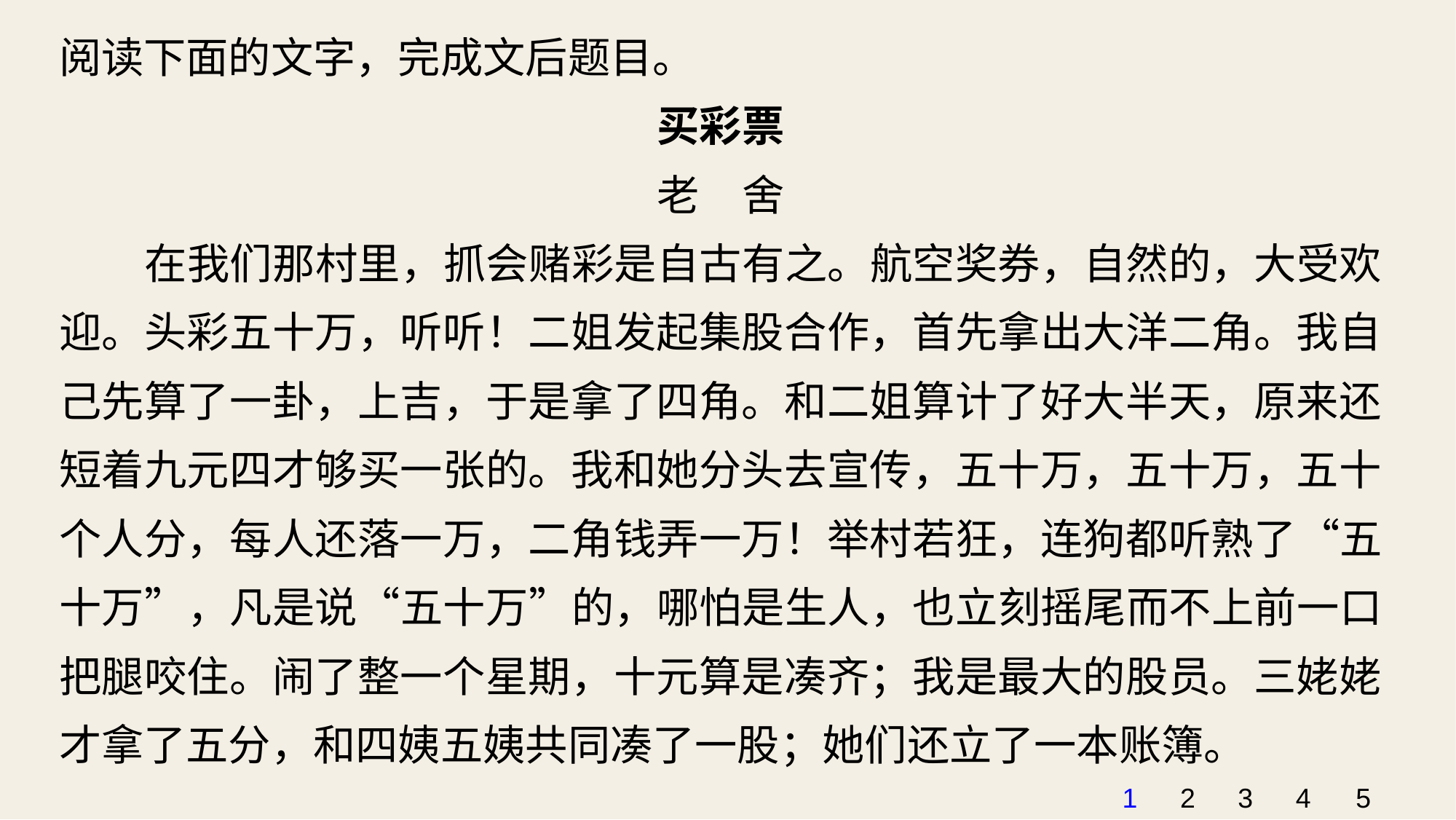

阅读下面的文字，完成文后题目。
买彩票
老　舍
在我们那村里，抓会赌彩是自古有之。航空奖券，自然的，大受欢迎。头彩五十万，听听！二姐发起集股合作，首先拿出大洋二角。我自己先算了一卦，上吉，于是拿了四角。和二姐算计了好大半天，原来还短着九元四才够买一张的。我和她分头去宣传，五十万，五十万，五十个人分，每人还落一万，二角钱弄一万！举村若狂，连狗都听熟了“五十万”，凡是说“五十万”的，哪怕是生人，也立刻摇尾而不上前一口把腿咬住。闹了整一个星期，十元算是凑齐；我是最大的股员。三姥姥才拿了五分，和四姨五姨共同凑了一股；她们还立了一本账簿。
1
2
3
4
5